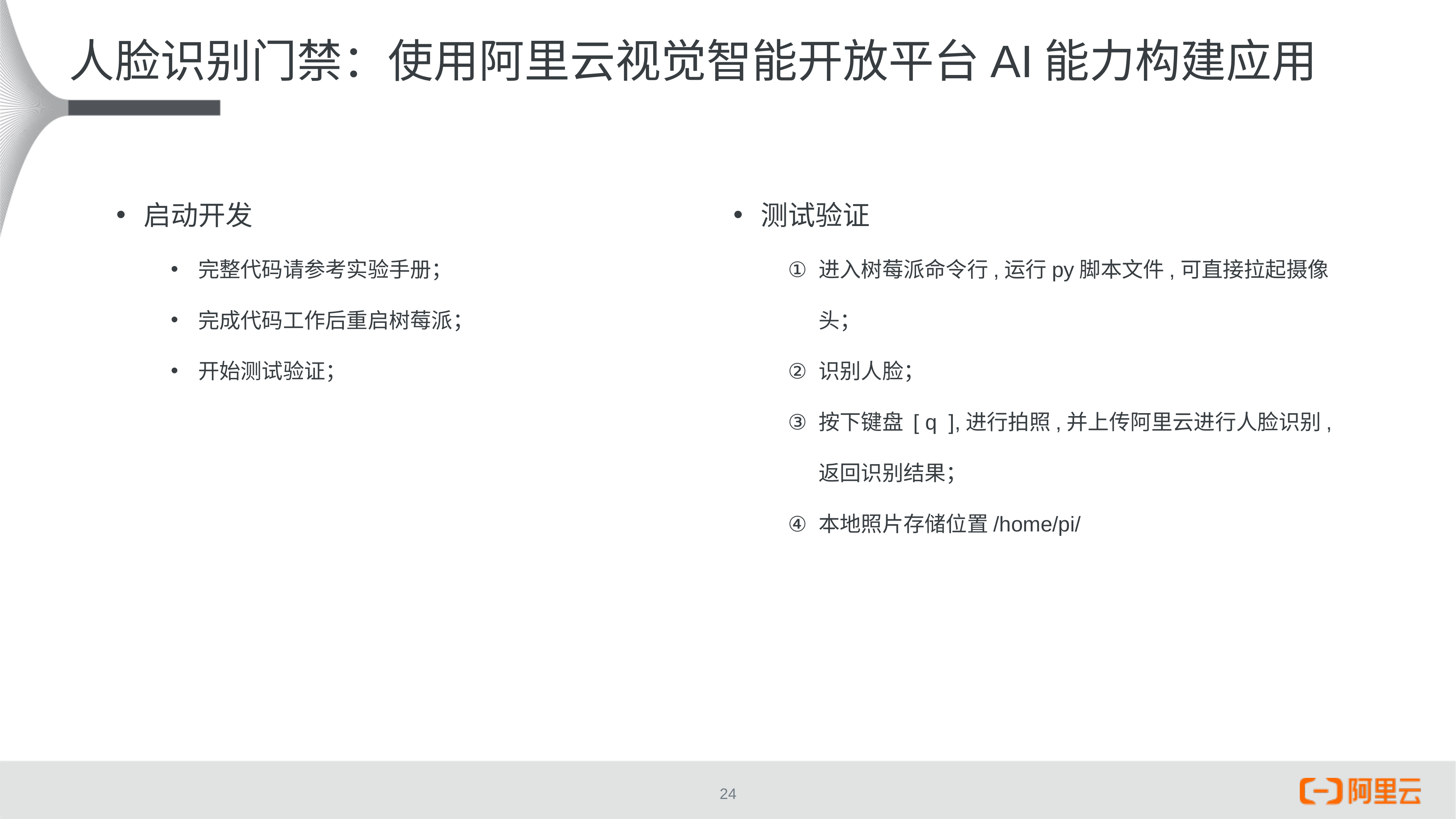

# 人脸识别门禁：使用阿里云视觉智能开放平台AI能力构建应用
启动开发
完整代码请参考实验手册；
完成代码工作后重启树莓派；
开始测试验证；

测试验证
进入树莓派命令行,运行py脚本文件,可直接拉起摄像头；
识别人脸；
按下键盘 [ q  ],进行拍照,并上传阿里云进行人脸识别,返回识别结果；
本地照片存储位置/home/pi/